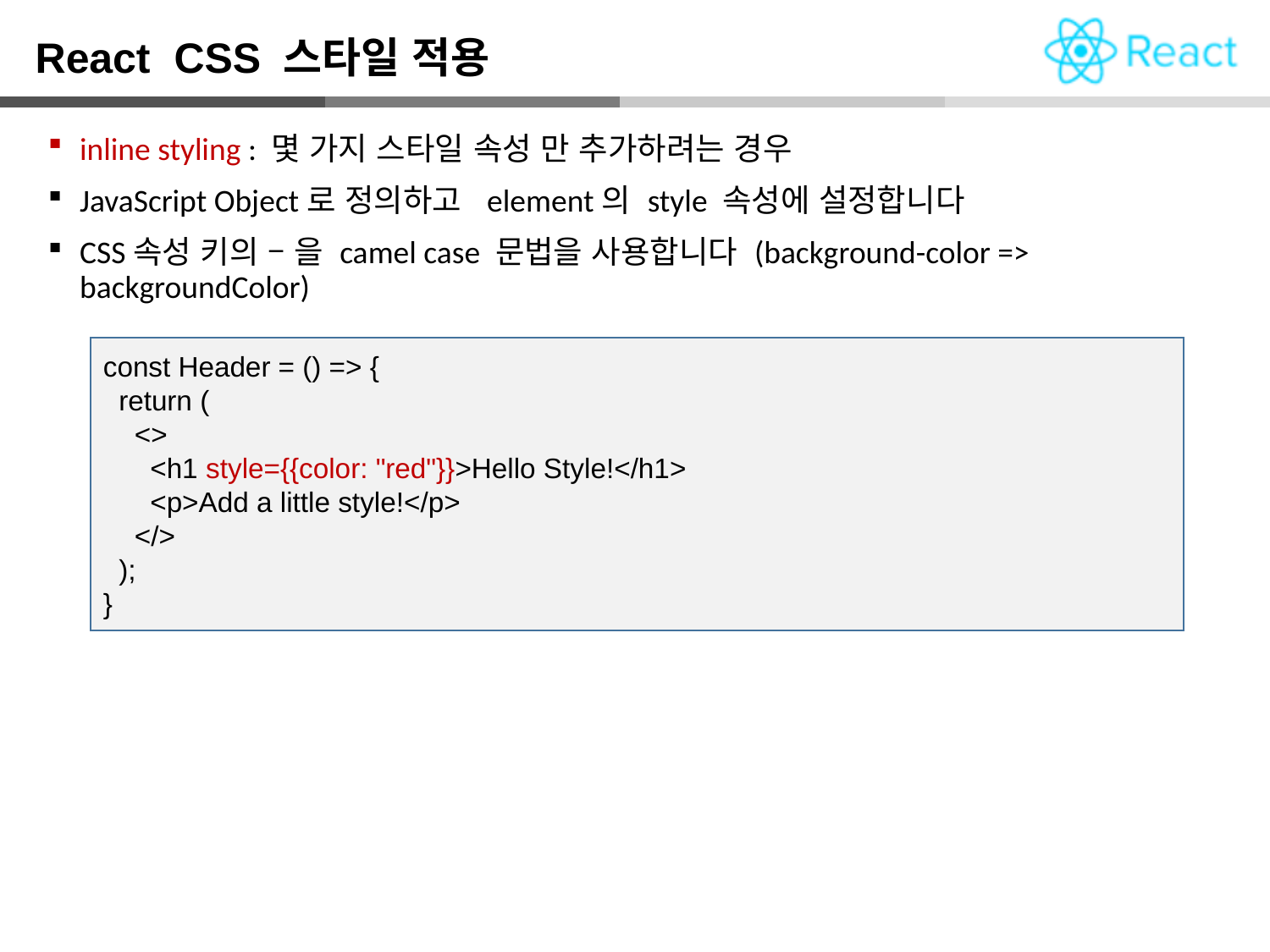

React  CSS 스타일 적용
inline styling : 몇 가지 스타일 속성 만 추가하려는 경우
JavaScript Object로 정의하고  element의 style 속성에 설정합니다
CSS속성 키의 – 을 camel case 문법을 사용합니다 (background-color => backgroundColor)

const Header = () => {
  return (
    <>
      <h1 style={{color: "red"}}>Hello Style!</h1>
      <p>Add a little style!</p>
    </>
  );
}